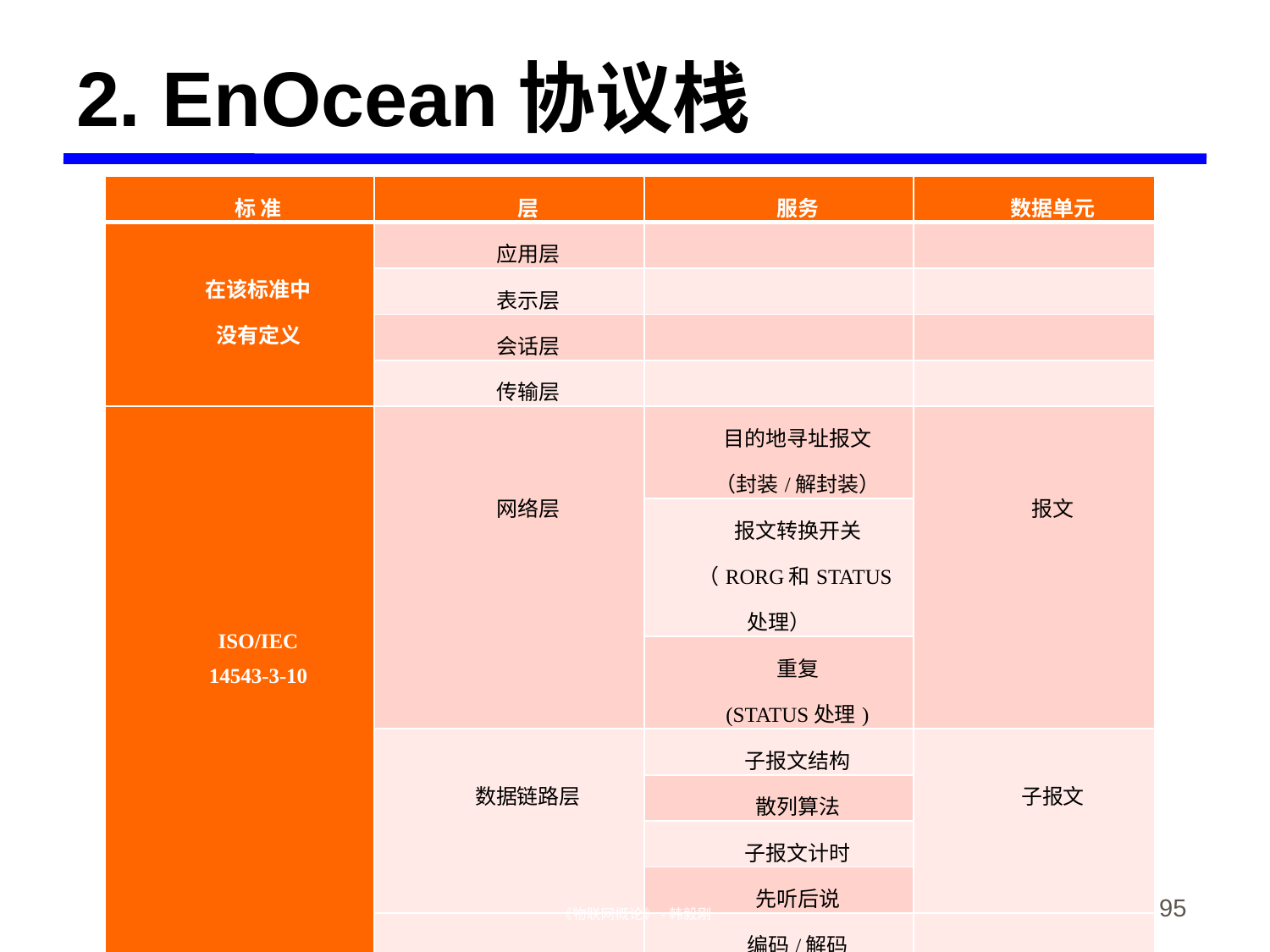

# 2. EnOcean协议栈
| 标 准 | 层 | 服务 | 数据单元 |
| --- | --- | --- | --- |
| 在该标准中 没有定义 | 应用层 |  |  |
|  | 表示层 |  |  |
|  | 会话层 |  |  |
|  | 传输层 |  |  |
| ISO/IEC 14543-3-10 | 网络层 | 目的地寻址报文 （封装/解封装） | 报文 |
|  |  | 报文转换开关 （RORG和STATUS处理） |  |
|  |  | 重复 (STATUS处理) |  |
|  | 数据链路层 | 子报文结构 | 子报文 |
|  |  | 散列算法 |  |
|  |  | 子报文计时 |  |
|  |  | 先听后说 |  |
|  | 物理层 | 编码/解码 (INV和SYNC) | 位/帧 |
|  |  | 无线接收/发送 |  |
《物联网概论》-韩毅刚
95